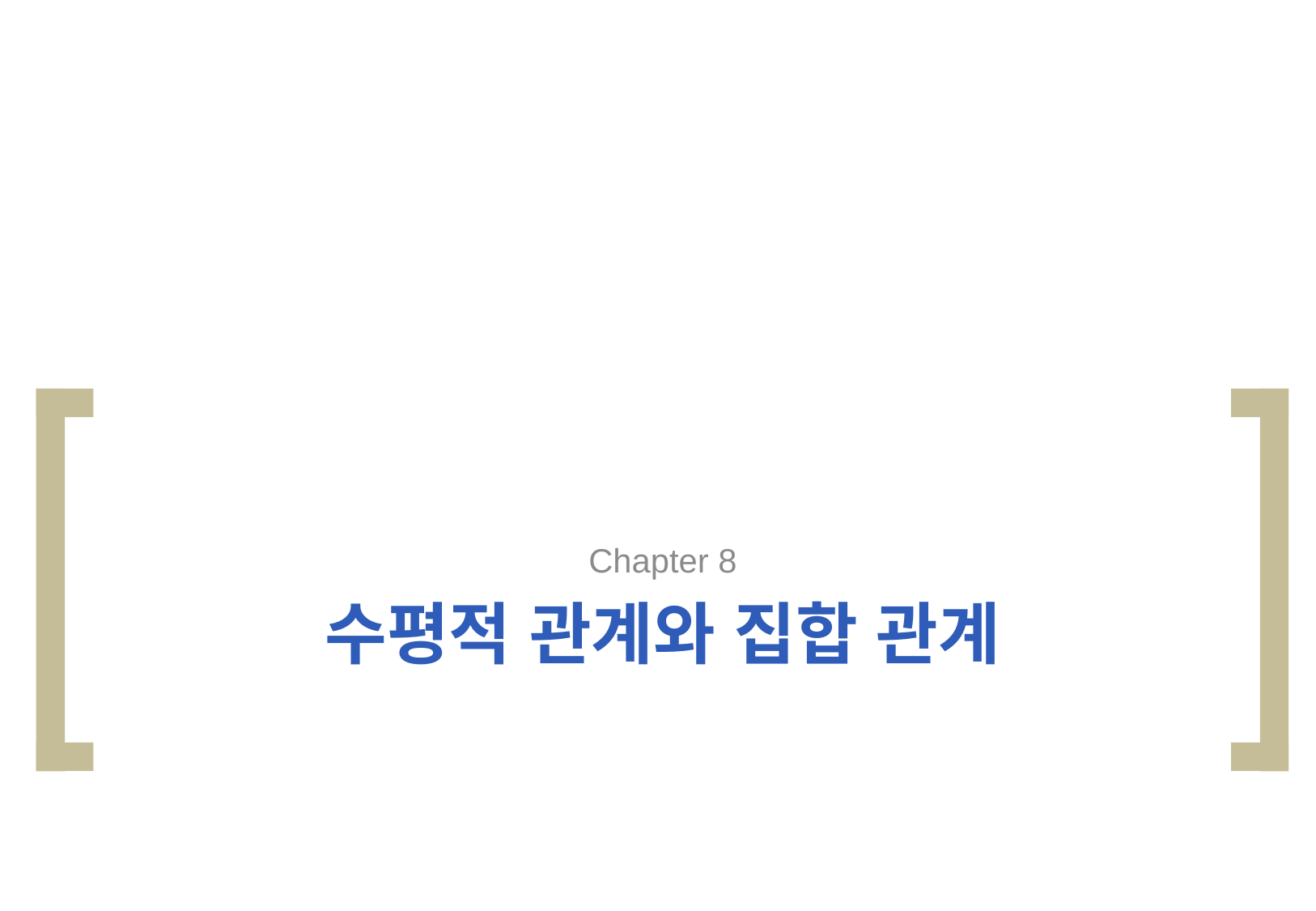

Chapter 8
# 수평적 관계와 집합 관계